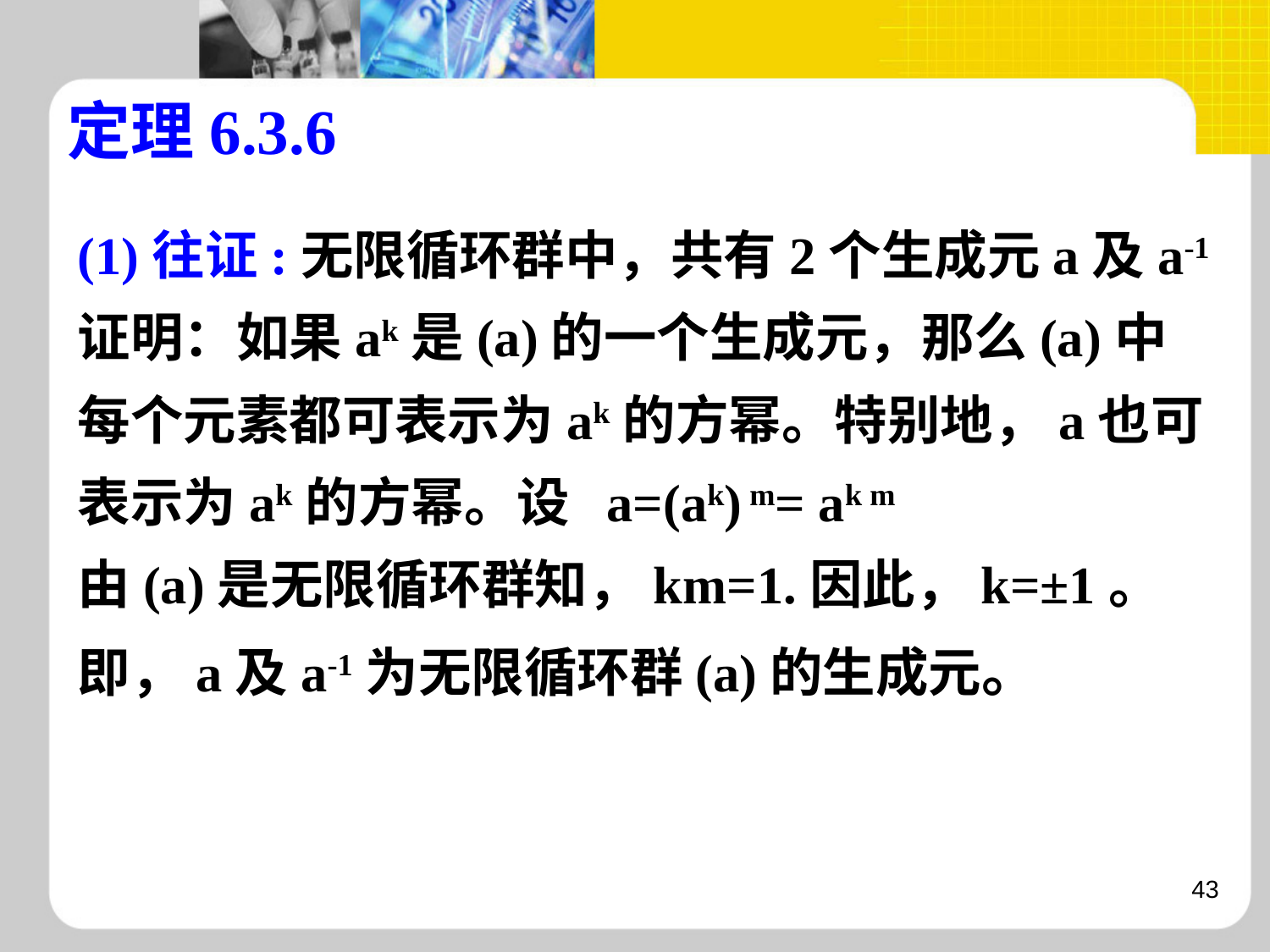

# 定理6.3.6
(1)往证:无限循环群中，共有2个生成元a及a-1
证明：如果ak是(a)的一个生成元，那么(a)中每个元素都可表示为ak的方幂。特别地，a也可表示为ak的方幂。设  a=(ak) m= ak m
由(a)是无限循环群知，km=1.因此，k=±1。即，a及a-1为无限循环群(a)的生成元。

43